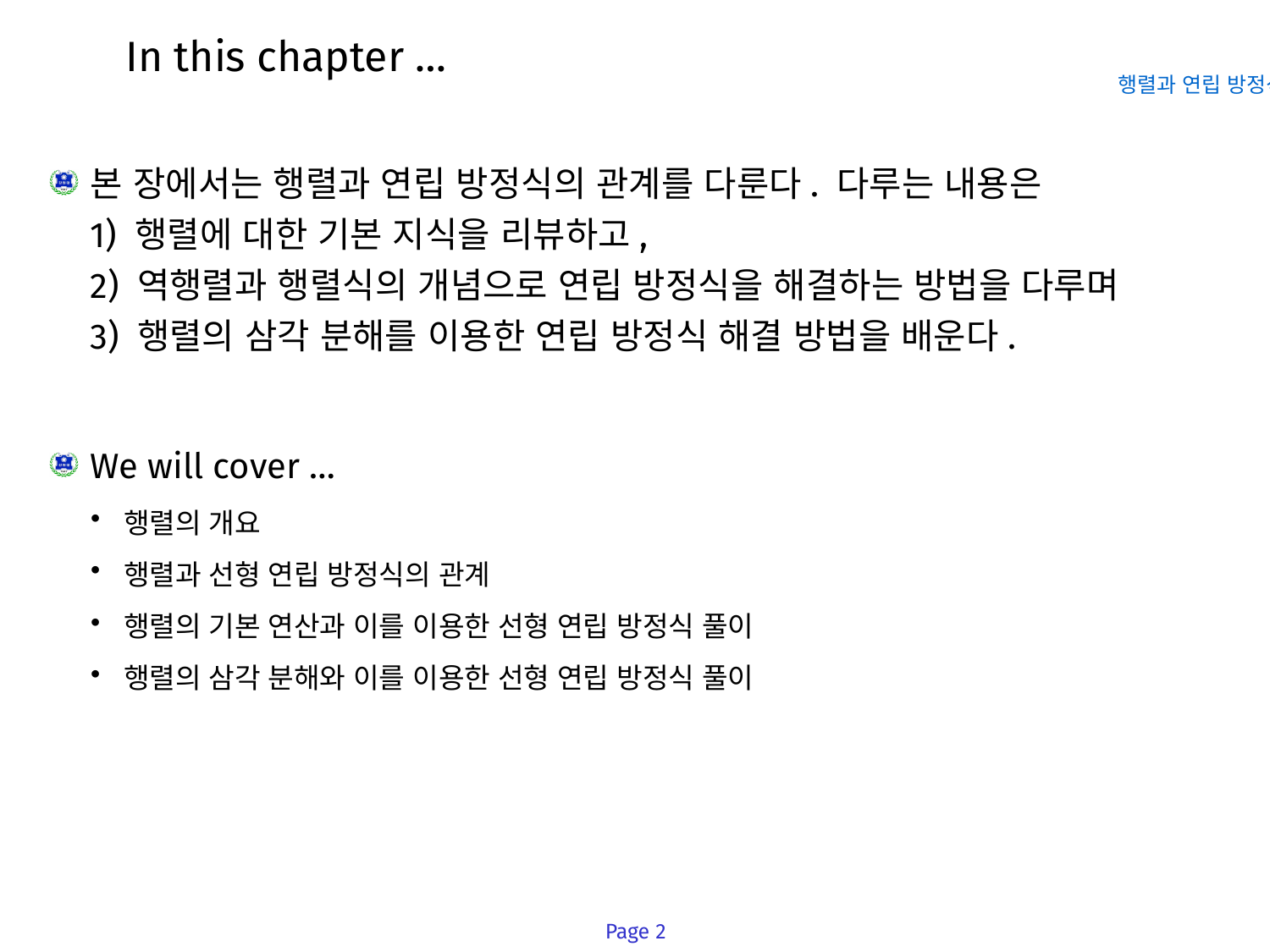

In this chapter …
행렬과 연립 방정식
본 장에서는 행렬과 연립 방정식의 관계를 다룬다. 다루는 내용은
1) 행렬에 대한 기본 지식을 리뷰하고,
2) 역행렬과 행렬식의 개념으로 연립 방정식을 해결하는 방법을 다루며
3) 행렬의 삼각 분해를 이용한 연립 방정식 해결 방법을 배운다.

We will cover …
행렬의 개요
행렬과 선형 연립 방정식의 관계
행렬의 기본 연산과 이를 이용한 선형 연립 방정식 풀이
행렬의 삼각 분해와 이를 이용한 선형 연립 방정식 풀이
Page 2